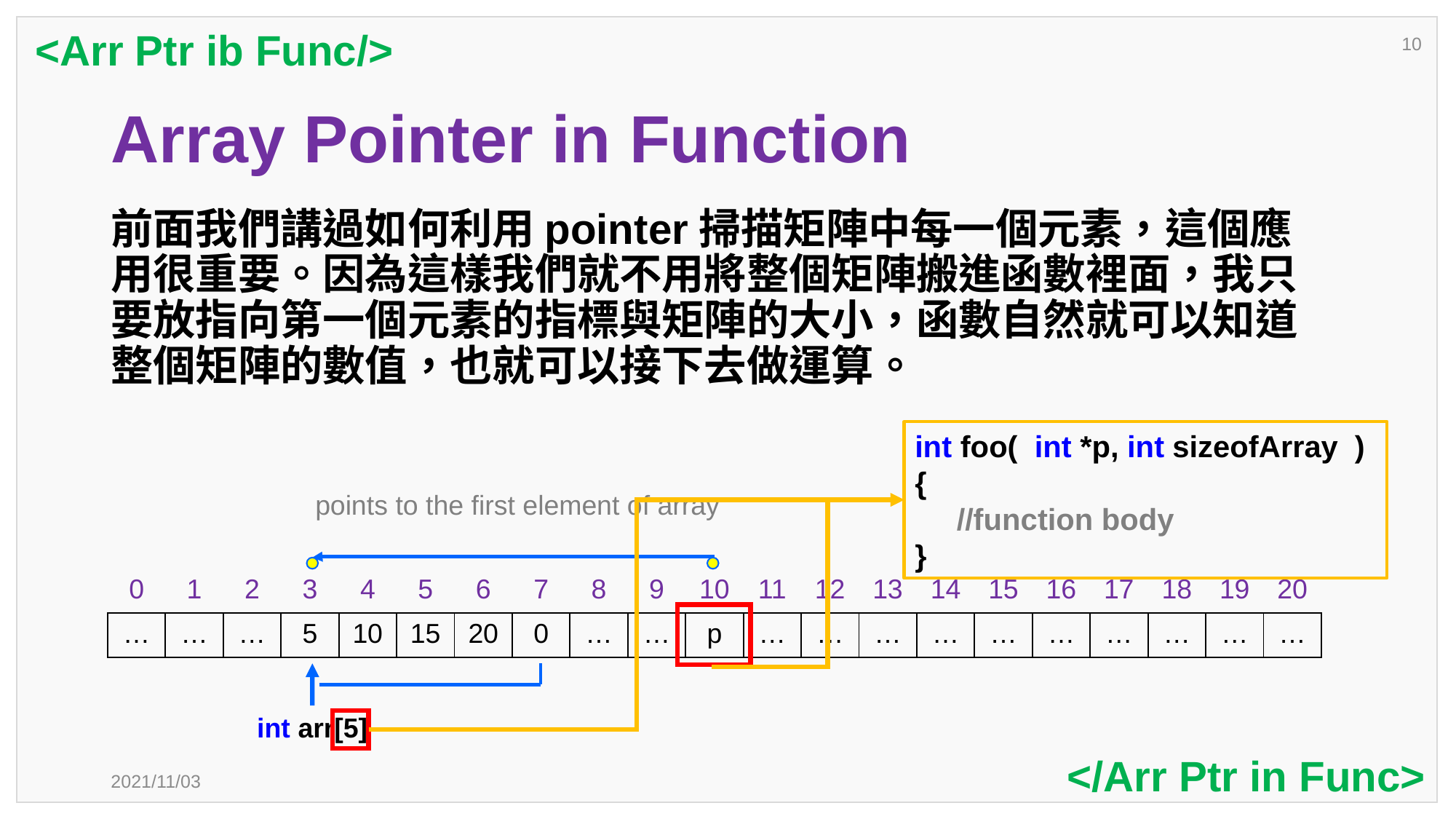

<Arr Ptr ib Func/>
10
# Array Pointer in Function
前面我們講過如何利用pointer掃描矩陣中每一個元素，這個應用很重要。因為這樣我們就不用將整個矩陣搬進函數裡面，我只要放指向第一個元素的指標與矩陣的大小，函數自然就可以知道整個矩陣的數值，也就可以接下去做運算。
int foo(  int *p, int sizeofArray  ){
     //function body
}
points to the first element of array

| 0 | 1 | 2 | 3 | 4 | 5 | 6 | 7 | 8 | 9 | 10 | 11 | 12 | 13 | 14 | 15 | 16 | 17 | 18 | 19 | 20 |
| --- | --- | --- | --- | --- | --- | --- | --- | --- | --- | --- | --- | --- | --- | --- | --- | --- | --- | --- | --- | --- |
| … | … | … | 5 | 10 | 15 | 20 | 0 | … | … | p | … | … | … | … | … | … | … | … | … | … |

int arr[5]

</Arr Ptr in Func>
2021/11/03